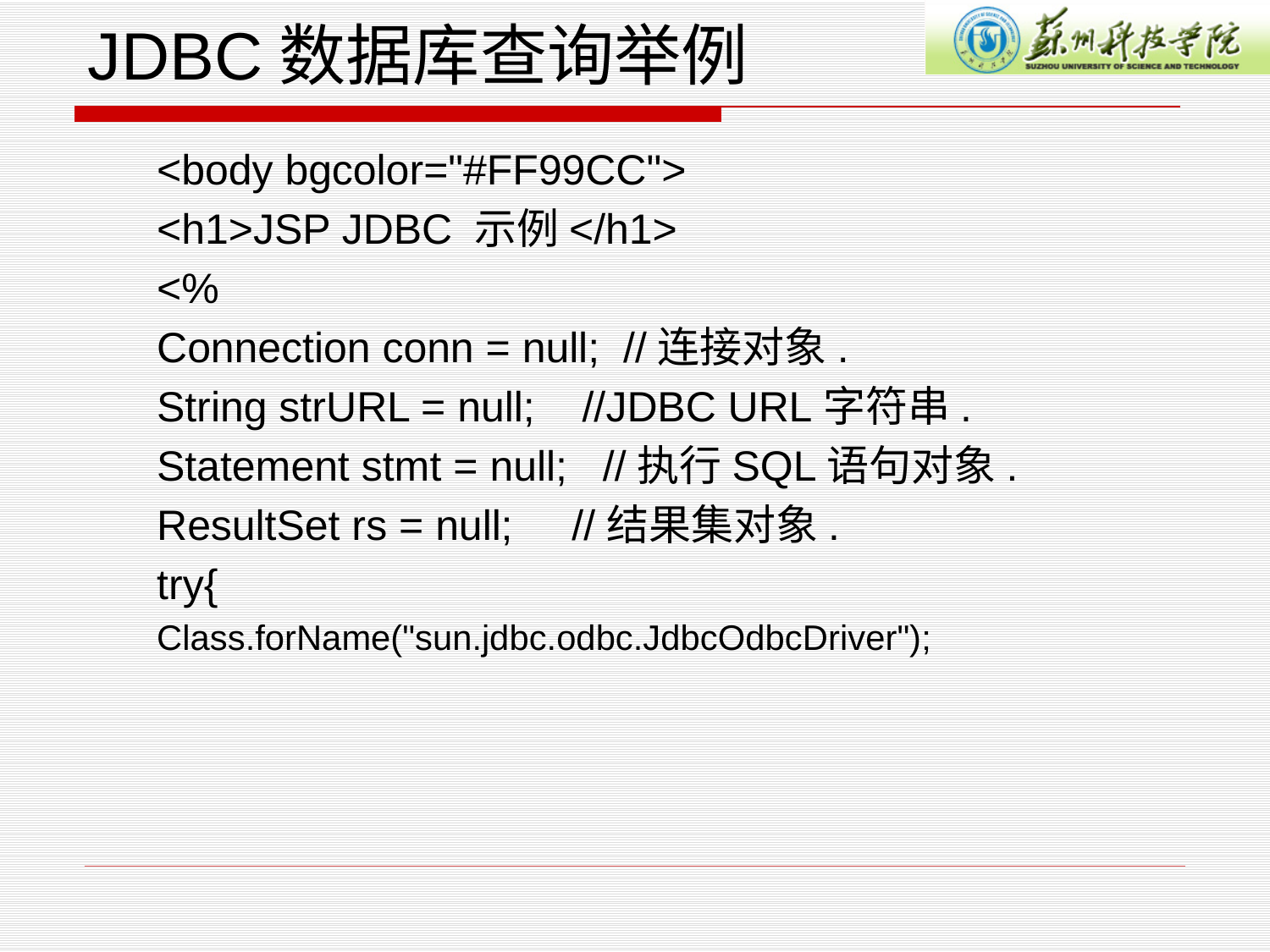

# JDBC数据库查询举例
<body bgcolor="#FF99CC">
<h1>JSP JDBC 示例</h1>
<%
Connection conn = null;  //连接对象.
String strURL = null;    //JDBC URL字符串.
Statement stmt = null;   //执行SQL语句对象.
ResultSet rs = null;     //结果集对象.
try{
Class.forName("sun.jdbc.odbc.JdbcOdbcDriver");